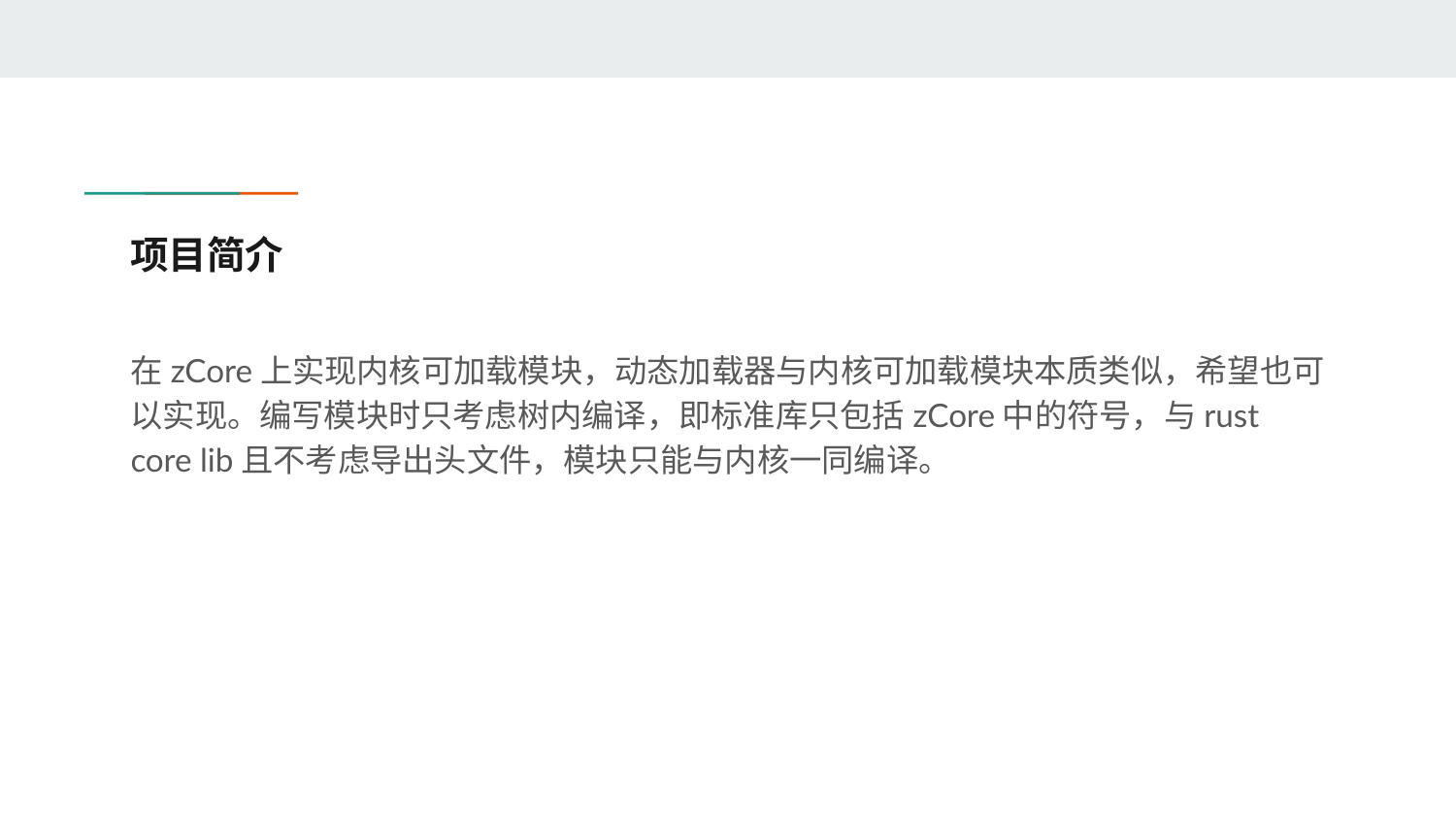

# 项目简介
在zCore上实现内核可加载模块，动态加载器与内核可加载模块本质类似，希望也可以实现。编写模块时只考虑树内编译，即标准库只包括zCore中的符号，与rust core lib且不考虑导出头文件，模块只能与内核一同编译。